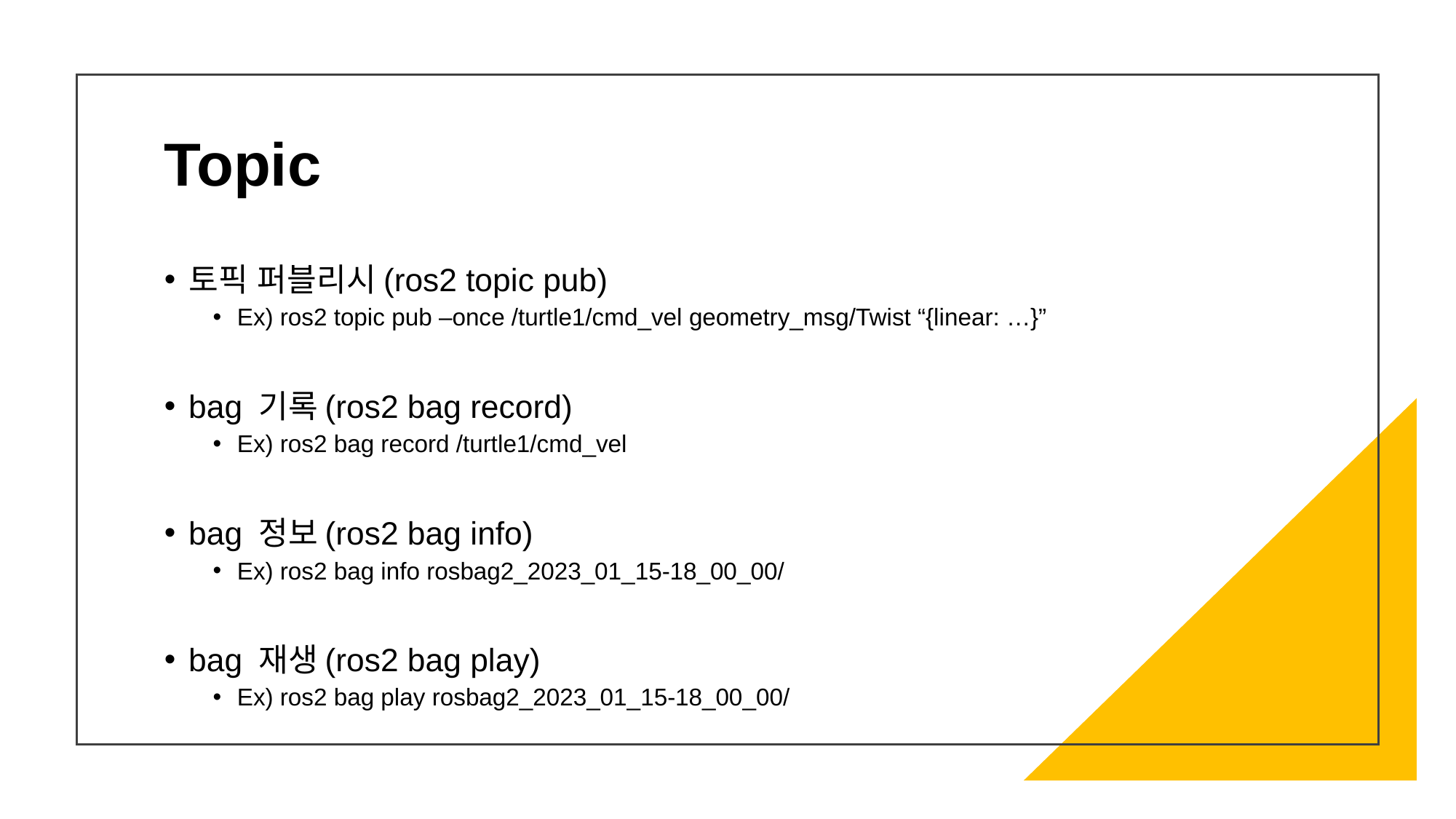

# Topic
토픽 퍼블리시(ros2 topic pub)
Ex) ros2 topic pub –once /turtle1/cmd_vel geometry_msg/Twist “{linear: …}”

bag 기록(ros2 bag record)
Ex) ros2 bag record /turtle1/cmd_vel

bag 정보(ros2 bag info)
Ex) ros2 bag info rosbag2_2023_01_15-18_00_00/

bag 재생(ros2 bag play)
Ex) ros2 bag play rosbag2_2023_01_15-18_00_00/